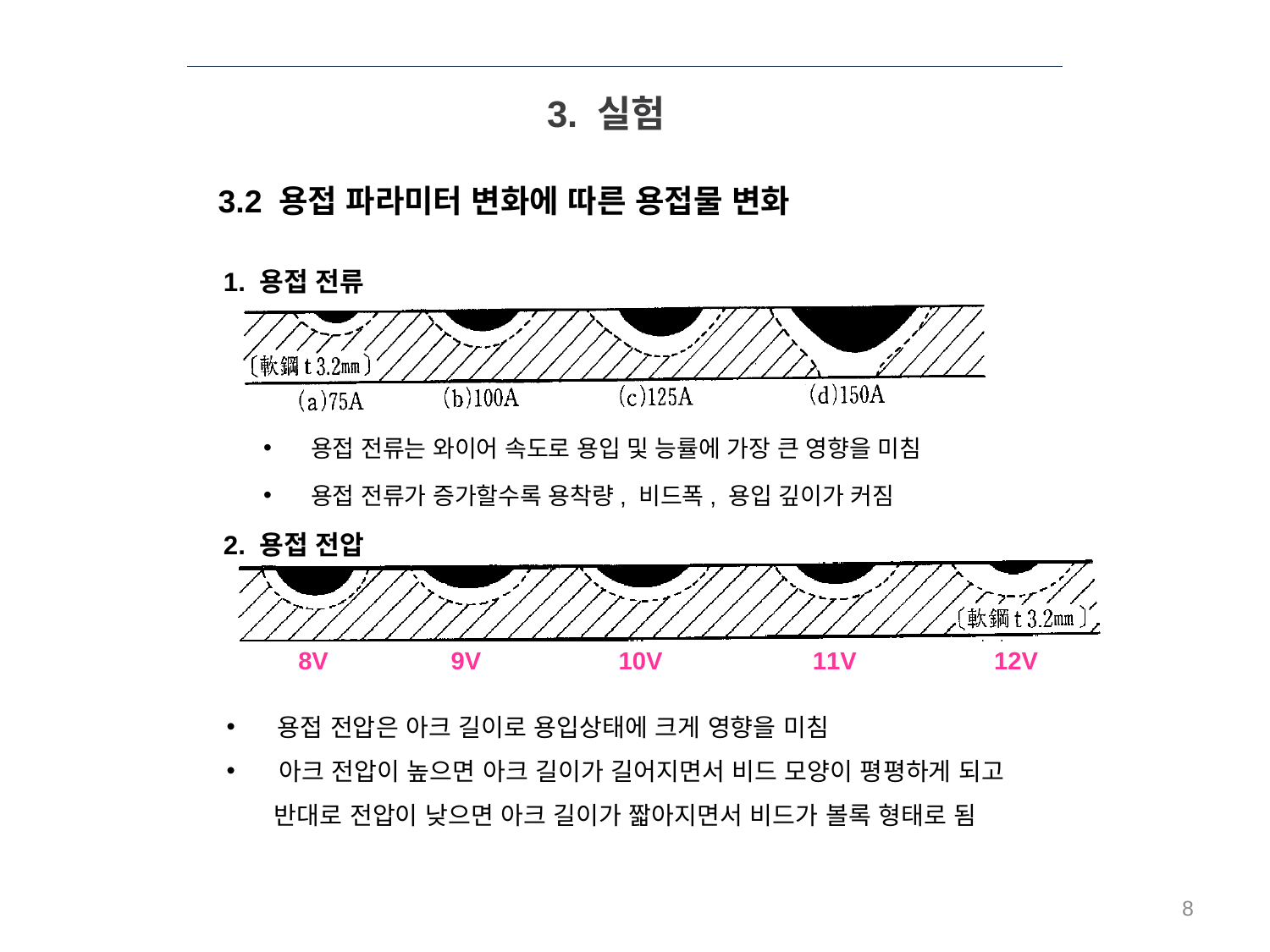

# 3. 실험

3.2 용접 파라미터 변화에 따른 용접물 변화
1. 용접 전류

용접 전류는 와이어 속도로 용입 및 능률에 가장 큰 영향을 미침
용접 전류가 증가할수록 용착량, 비드폭, 용입 깊이가 커짐
2. 용접 전압

8V
9V
11V
10V
12V
 용접 전압은 아크 길이로 용입상태에 크게 영향을 미침
 아크 전압이 높으면 아크 길이가 길어지면서 비드 모양이 평평하게 되고
      반대로 전압이 낮으면 아크 길이가 짧아지면서 비드가 볼록 형태로 됨
8